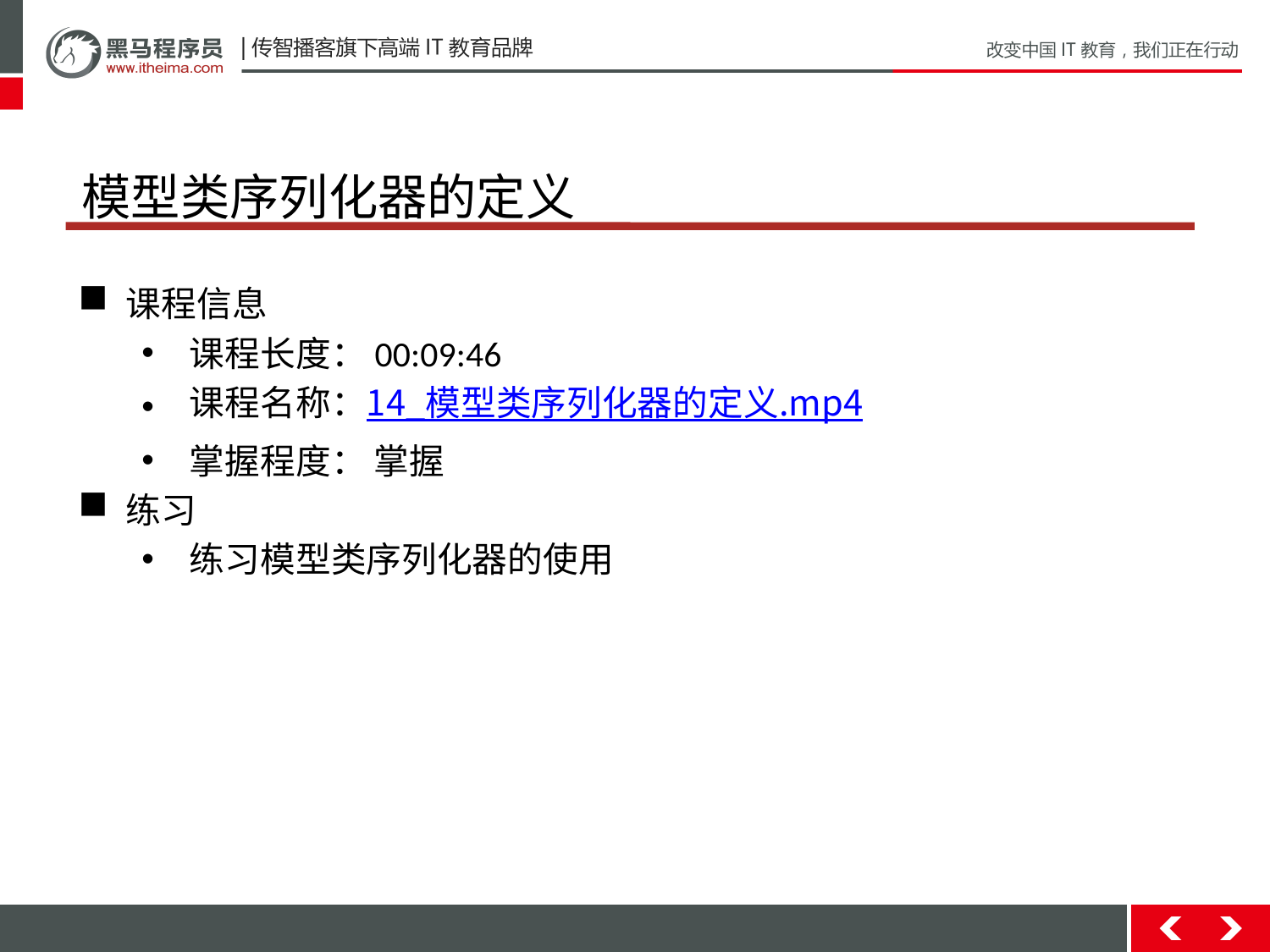

# 模型类序列化器的定义

课程信息
课程长度：00:09:46
课程名称：14_模型类序列化器的定义.mp4
掌握程度： 掌握
练习
练习模型类序列化器的使用